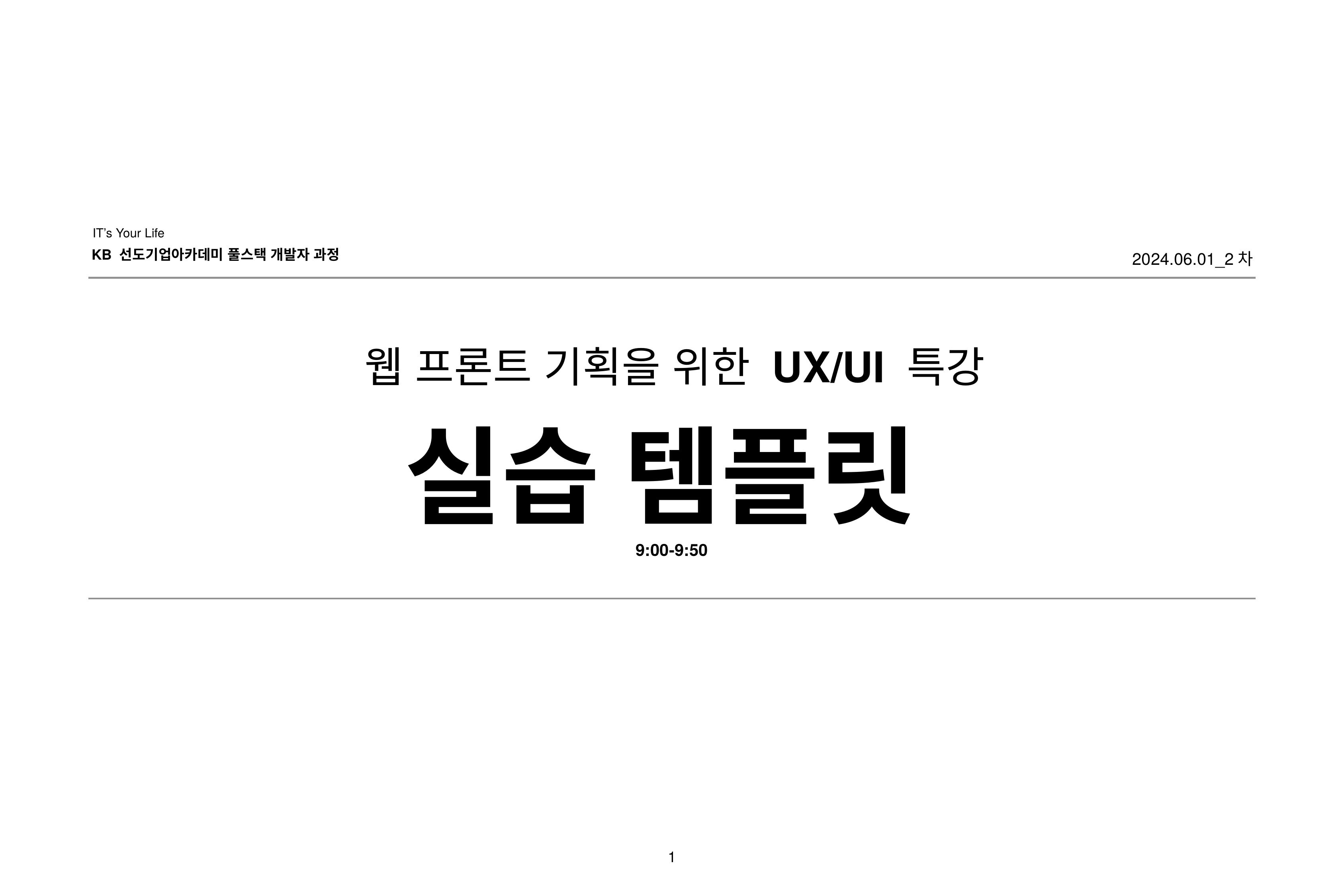

IT’s Your Life
KB 선도기업아카데미 풀스택 개발자 과정
2024.06.01_2차

웹 프론트 기획을 위한 UX/UI 특강
실습 템플릿
9:00-9:50

1